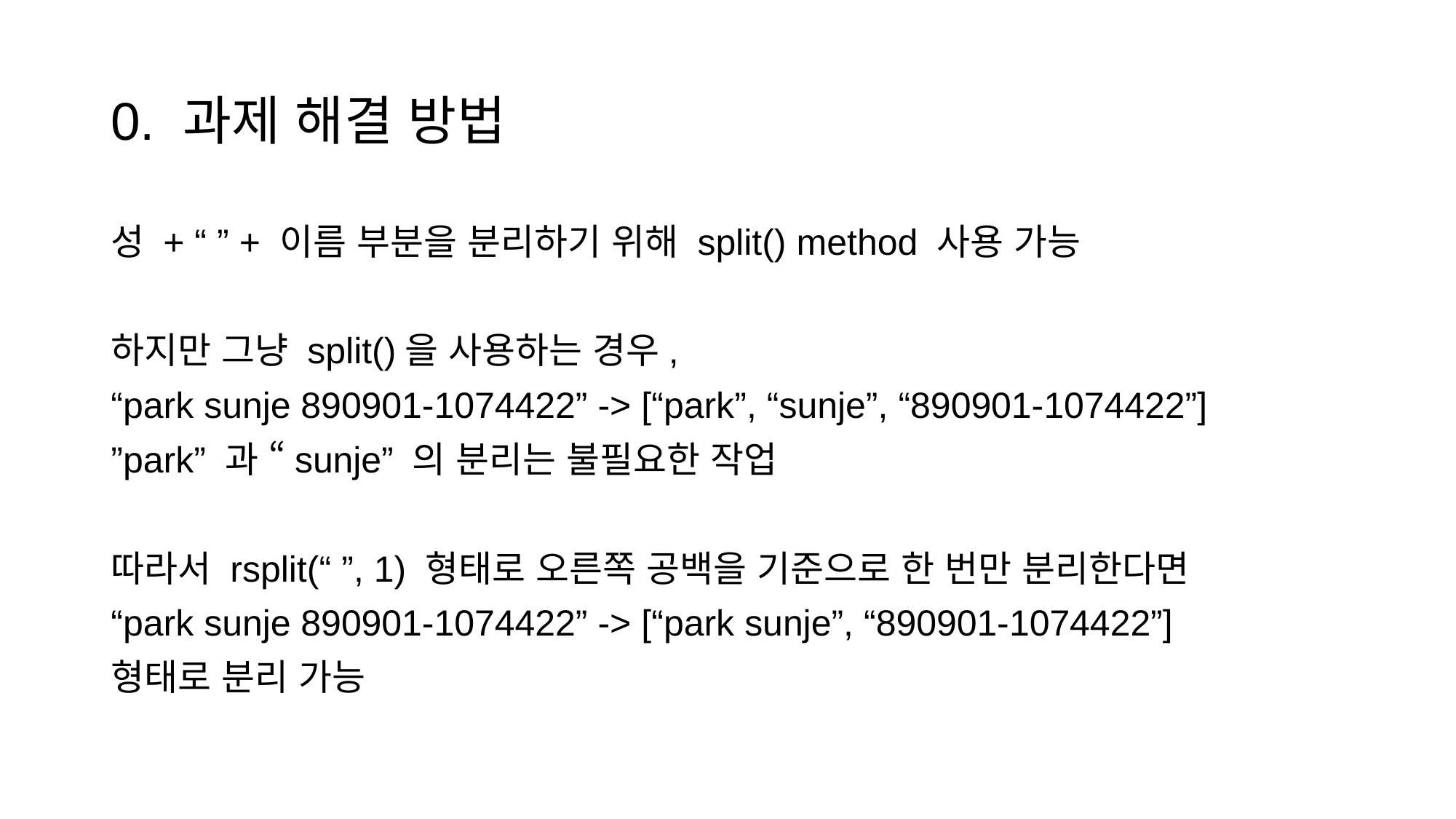

# 0. 과제 해결 방법
성 + “ ” + 이름 부분을 분리하기 위해 split() method 사용 가능

하지만 그냥 split()을 사용하는 경우,
“park sunje 890901-1074422” -> [“park”, “sunje”, “890901-1074422”]
”park” 과 “sunje” 의 분리는 불필요한 작업

따라서 rsplit(“ ”, 1) 형태로 오른쪽 공백을 기준으로 한 번만 분리한다면
“park sunje 890901-1074422” -> [“park sunje”, “890901-1074422”]
형태로 분리 가능